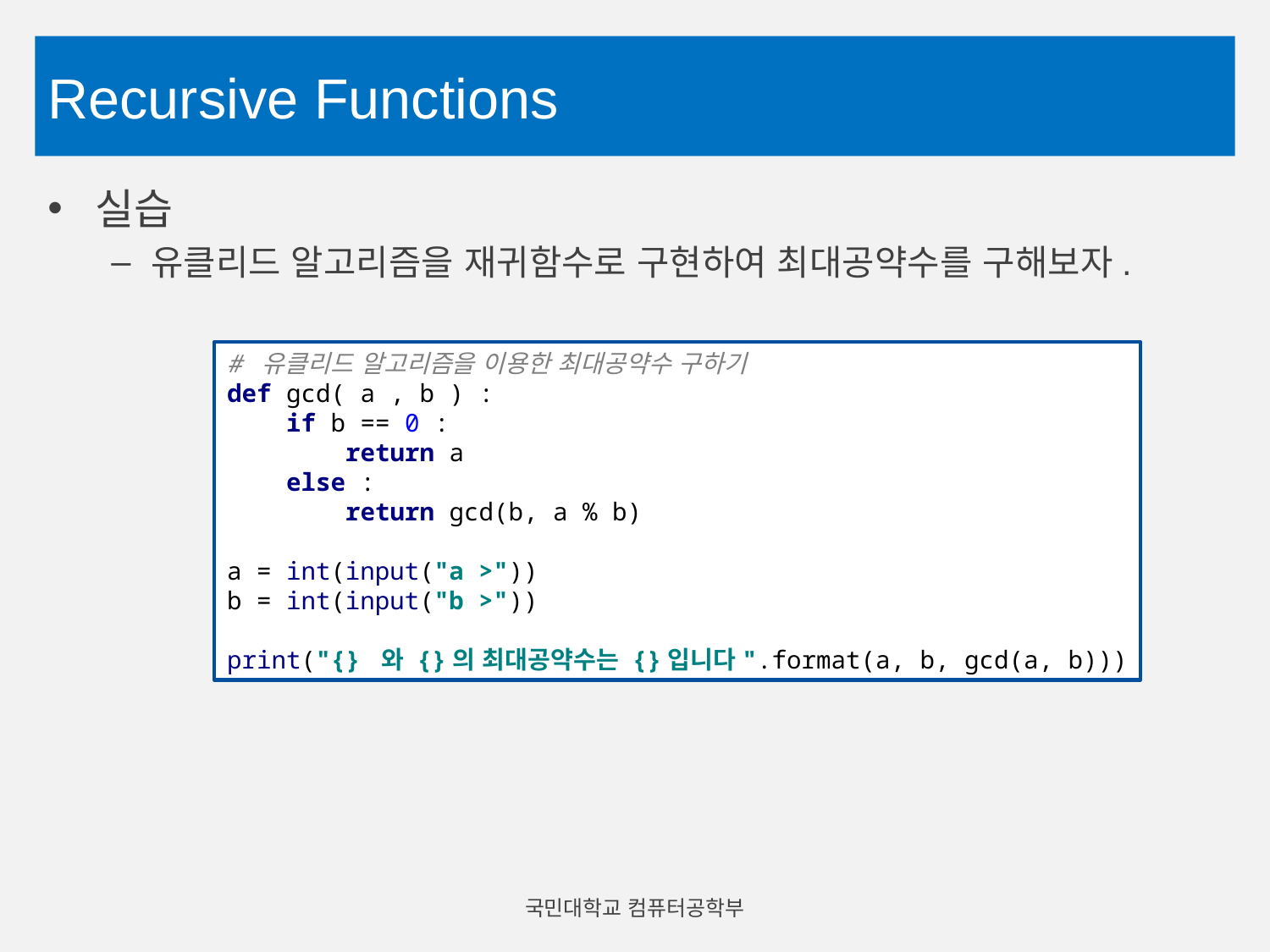

# Recursive Functions
실습
유클리드 알고리즘을 재귀함수로 구현하여 최대공약수를 구해보자.

# 유클리드 알고리즘을 이용한 최대공약수 구하기 def gcd( a , b ) : if b == 0 : return a else : return gcd(b, a % b) a = int(input("a >")) b = int(input("b >")) print("{} 와 {}의 최대공약수는 {}입니다".format(a, b, gcd(a, b)))
국민대학교 컴퓨터공학부